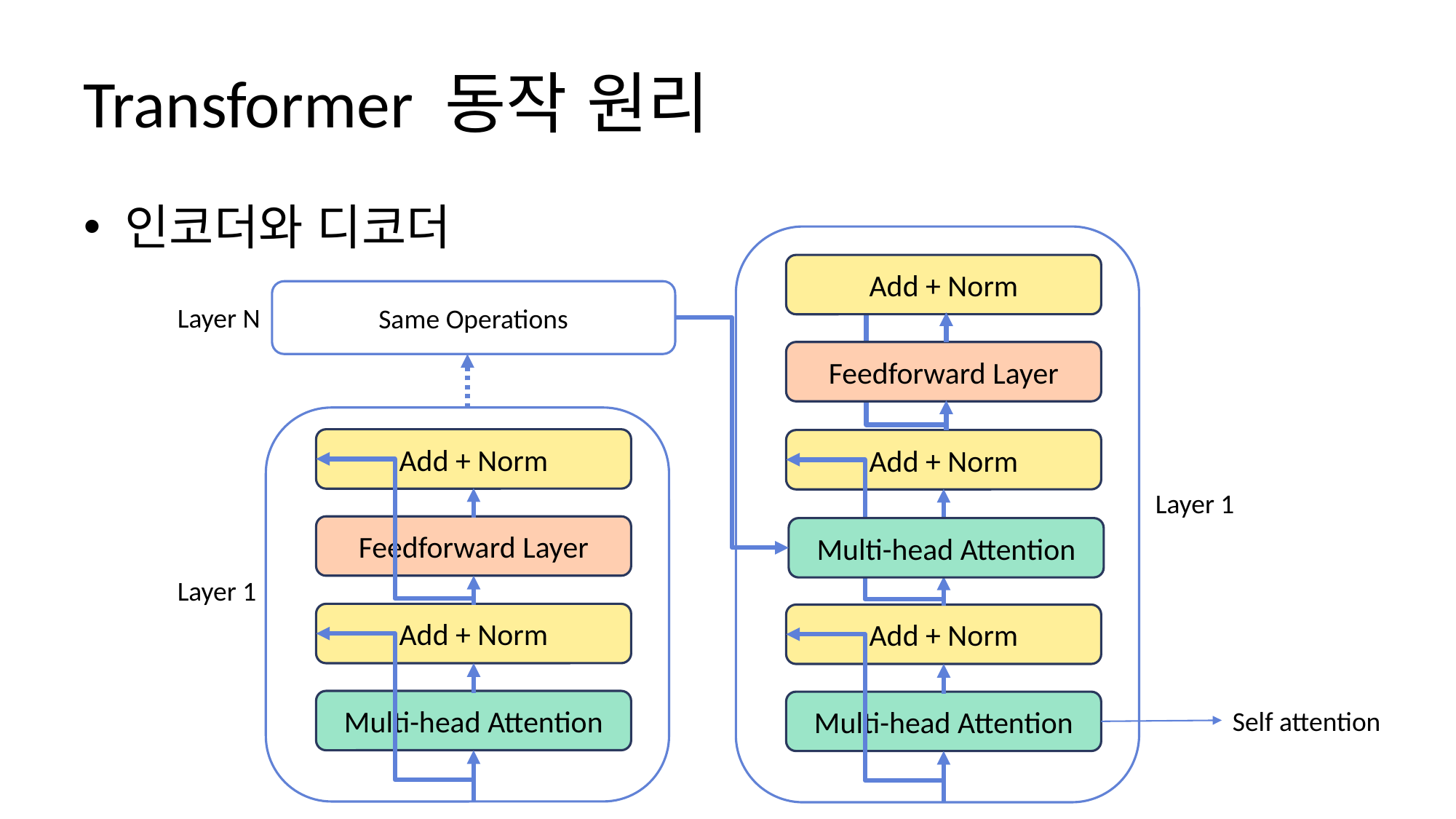

# Transformer 동작 원리
인코더와 디코더

Add + Norm
Add + Norm
Multi-head Attention
Add + Norm
Feedforward Layer
Multi-head Attention
Same Operations
Layer N

Add + Norm
Feedforward Layer
Add + Norm
Multi-head Attention
Layer 1
Layer 1
Self attention